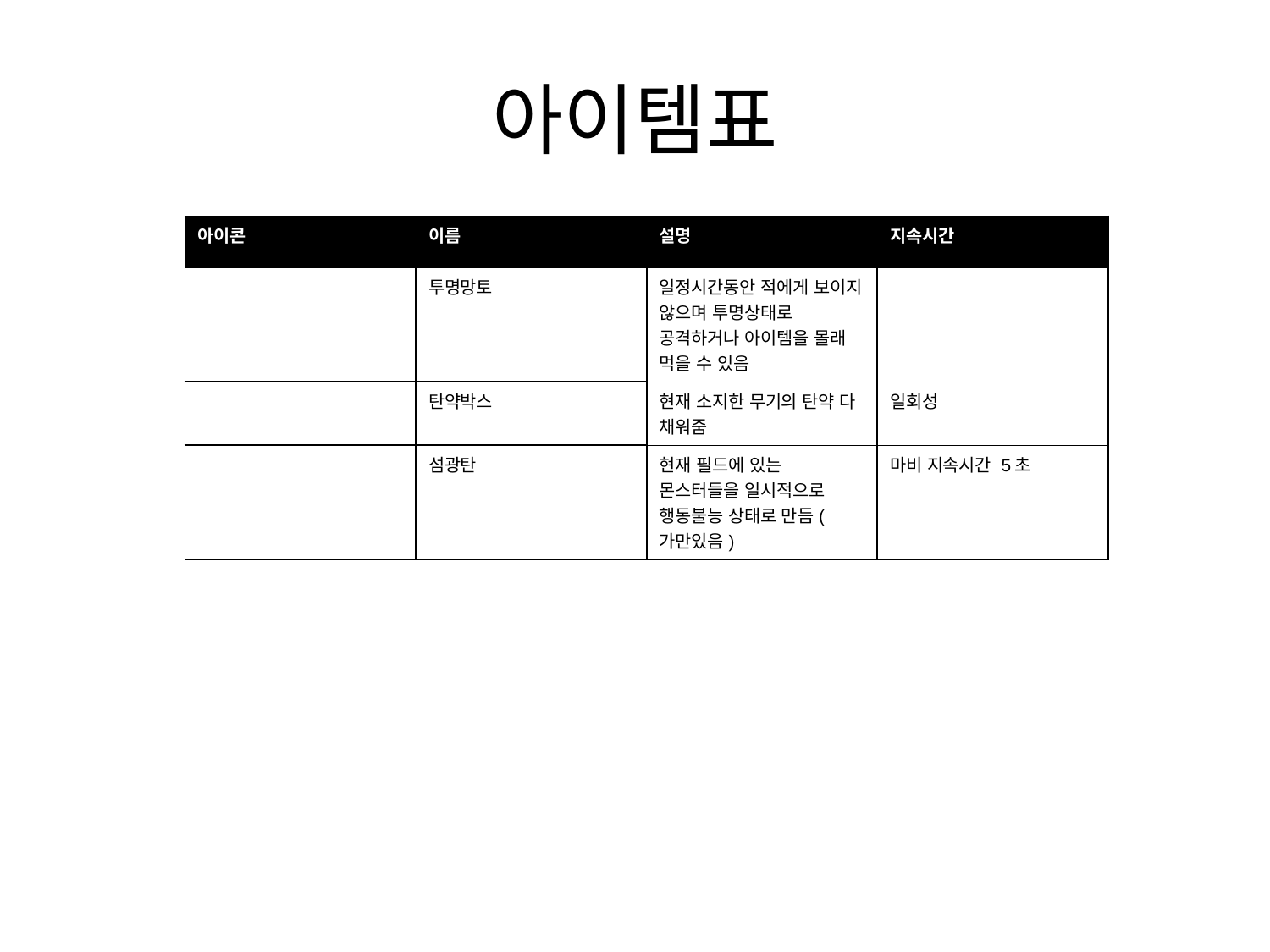

# 아이템표
| 아이콘 | 이름 | 설명 | 지속시간 |
| --- | --- | --- | --- |
|  | 투명망토 | 일정시간동안 적에게 보이지 않으며 투명상태로 공격하거나 아이템을 몰래 먹을 수 있음 |  |
|  | 탄약박스 | 현재 소지한 무기의 탄약 다 채워줌 | 일회성 |
|  | 섬광탄 | 현재 필드에 있는 몬스터들을 일시적으로 행동불능 상태로 만듬(가만있음) | 마비 지속시간 5초 |